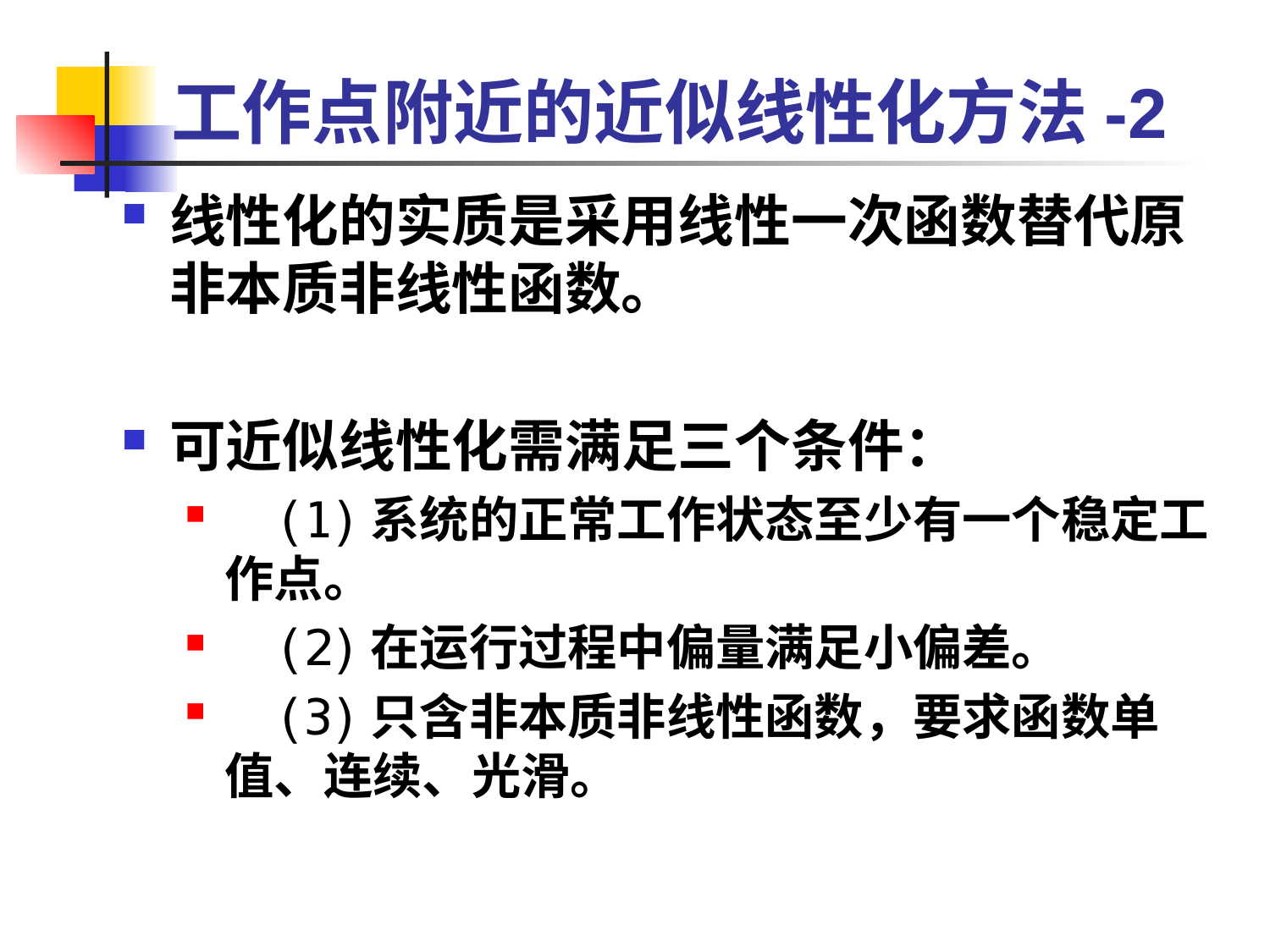

# 工作点附近的近似线性化方法-2
线性化的实质是采用线性一次函数替代原非本质非线性函数。

可近似线性化需满足三个条件：
    (1)系统的正常工作状态至少有一个稳定工作点。
    (2)在运行过程中偏量满足小偏差。
    (3)只含非本质非线性函数，要求函数单值、连续、光滑。